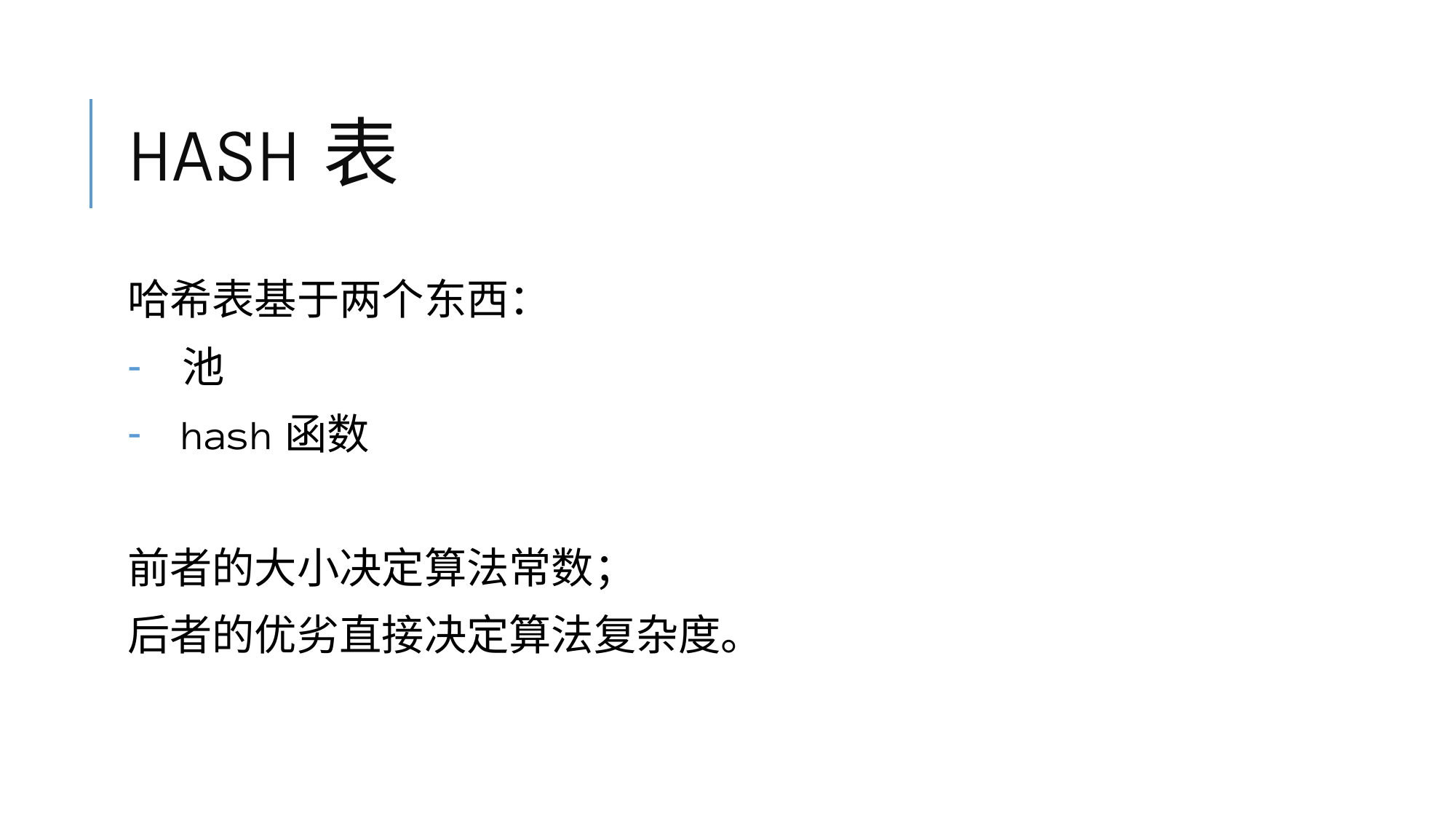

# hash表
哈希表基于两个东西：
池
hash函数

前者的大小决定算法常数；
后者的优劣直接决定算法复杂度。